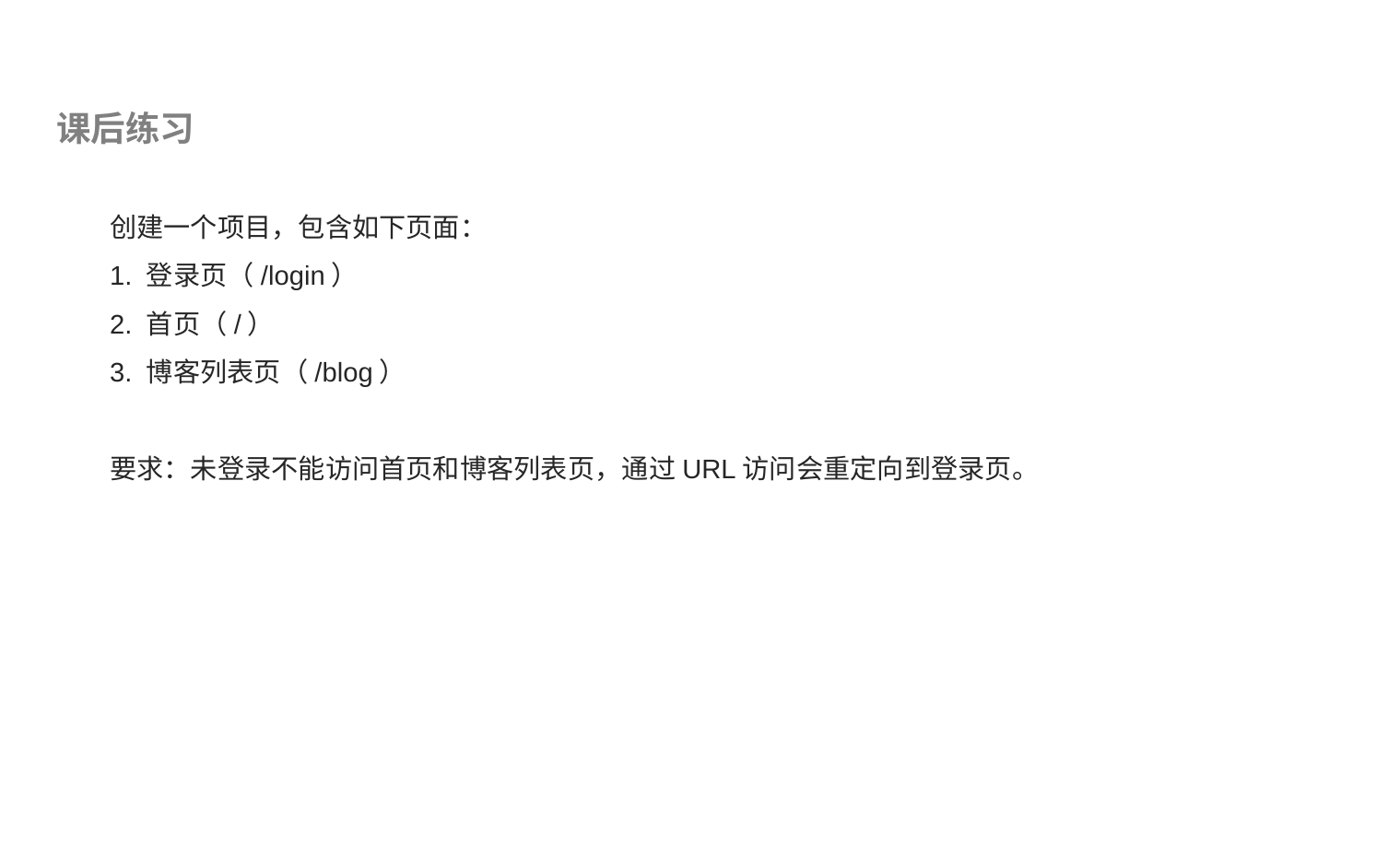

课后练习
创建一个项目，包含如下页面：
1. 登录页（/login）
2. 首页（/）
3. 博客列表页（/blog）

要求：未登录不能访问首页和博客列表页，通过URL访问会重定向到登录页。